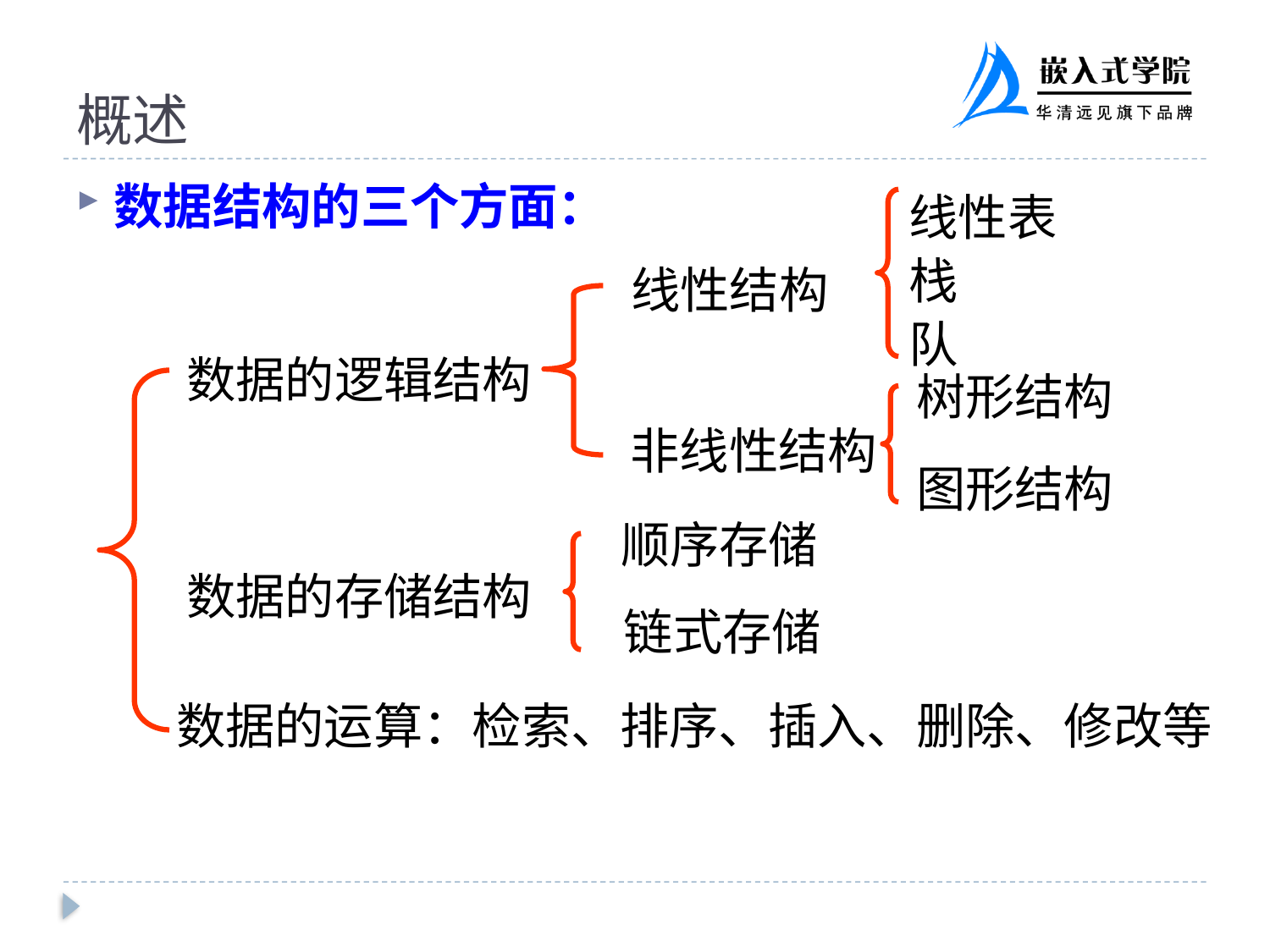

# 概述
数据结构的三个方面：
线性表

栈
 线性结构

队
 数据的逻辑结构
树形结构

 非线性结构

图形结构
 顺序存储

 数据的存储结构
  链式存储
数据的运算：检索、排序、插入、删除、修改等
21